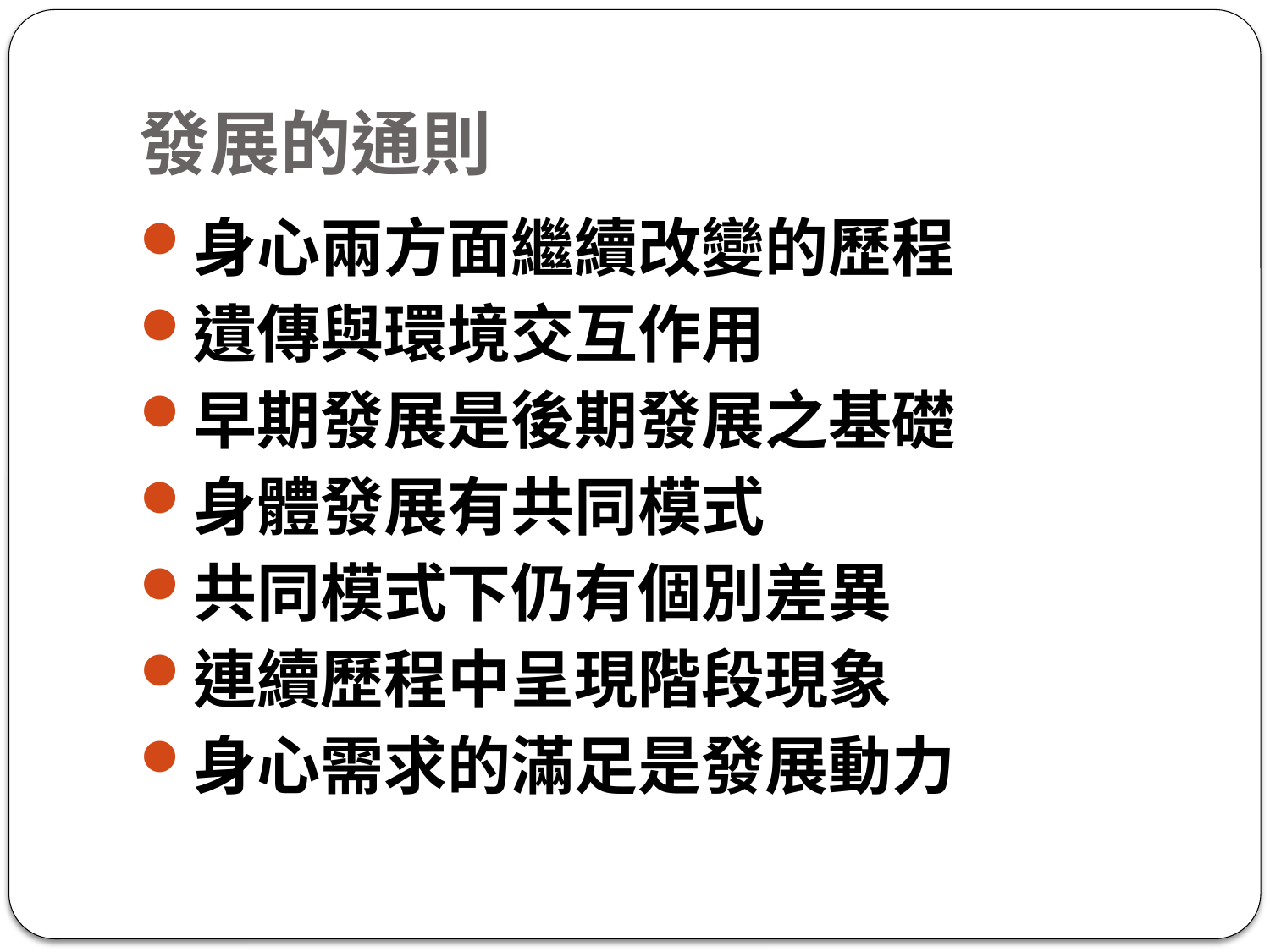

# 發展的通則
身心兩方面繼續改變的歷程
遺傳與環境交互作用
早期發展是後期發展之基礎
身體發展有共同模式
共同模式下仍有個別差異
連續歷程中呈現階段現象
身心需求的滿足是發展動力